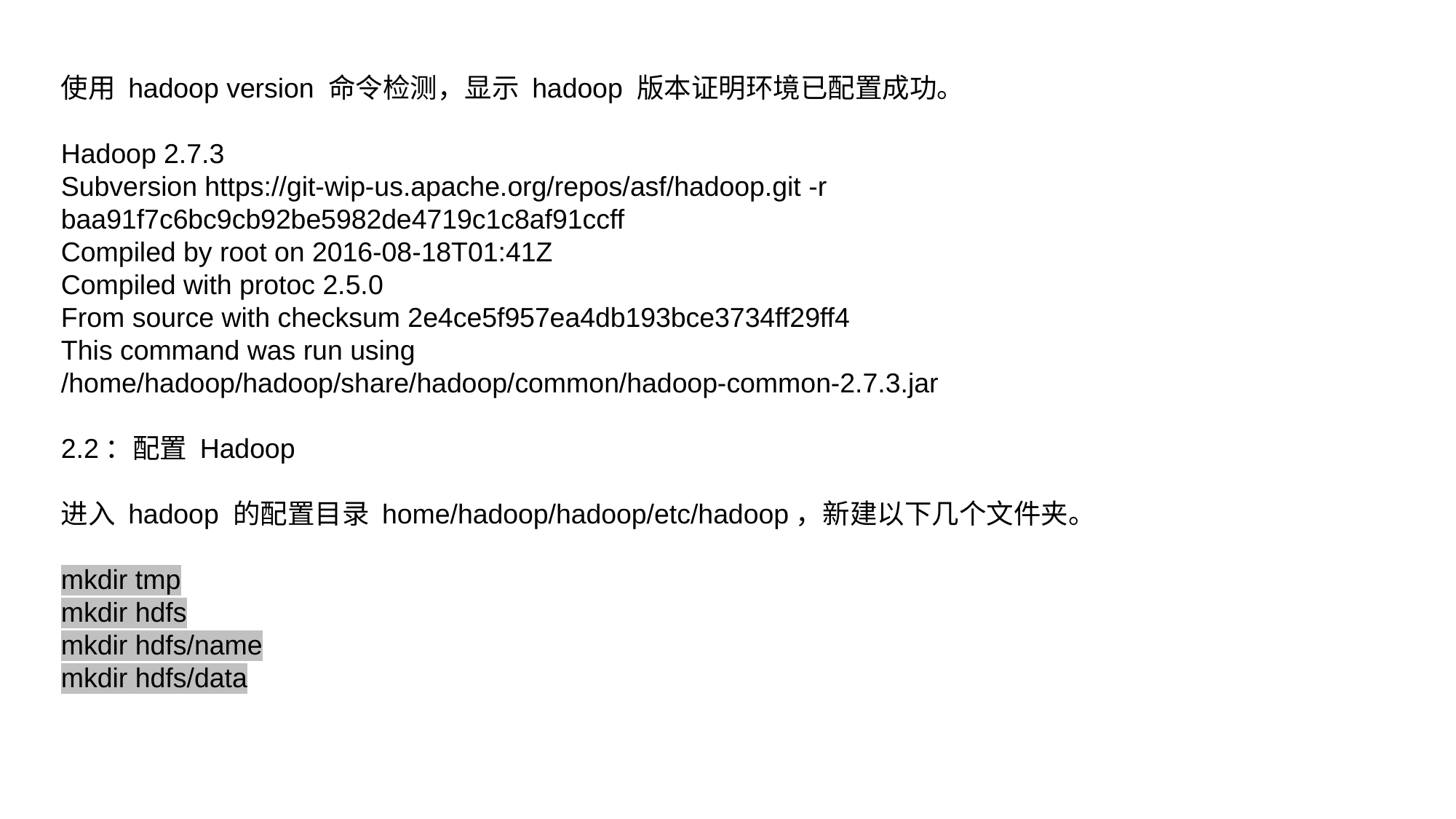

使用 hadoop version 命令检测，显示 hadoop 版本证明环境已配置成功。

Hadoop 2.7.3
Subversion https://git-wip-us.apache.org/repos/asf/hadoop.git -r baa91f7c6bc9cb92be5982de4719c1c8af91ccff
Compiled by root on 2016-08-18T01:41Z
Compiled with protoc 2.5.0
From source with checksum 2e4ce5f957ea4db193bce3734ff29ff4
This command was run using
/home/hadoop/hadoop/share/hadoop/common/hadoop-common-2.7.3.jar

2.2：配置 Hadoop

进⼊ hadoop 的配置⽬录 home/hadoop/hadoop/etc/hadoop，新建以下⼏个⽂件夹。

mkdir tmp
mkdir hdfs
mkdir hdfs/name
mkdir hdfs/data